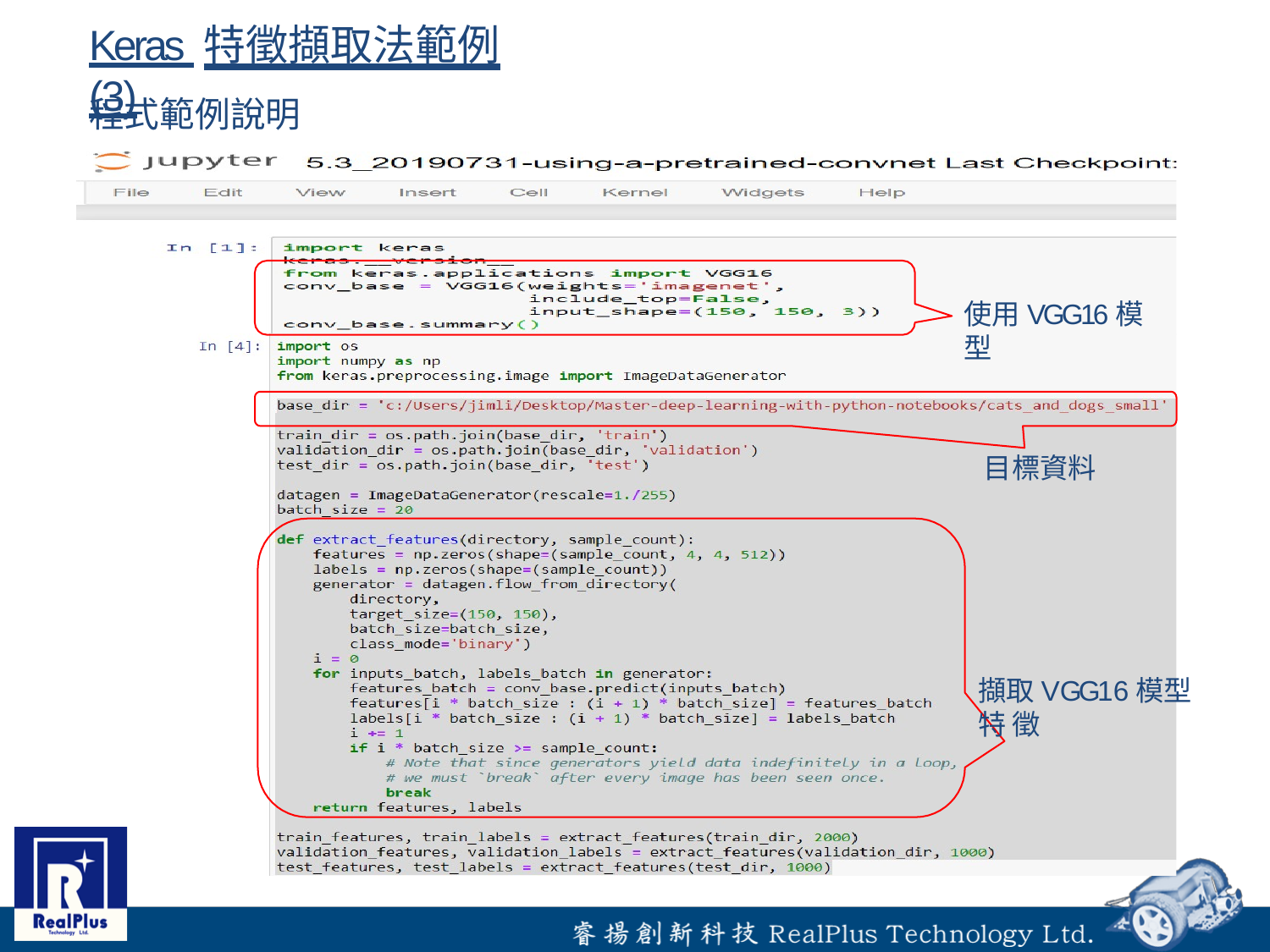

# Keras 特徵擷取法範例(3)
程式範例說明

使用VGG16模型

目標資料

擷取VGG16模型特 徵